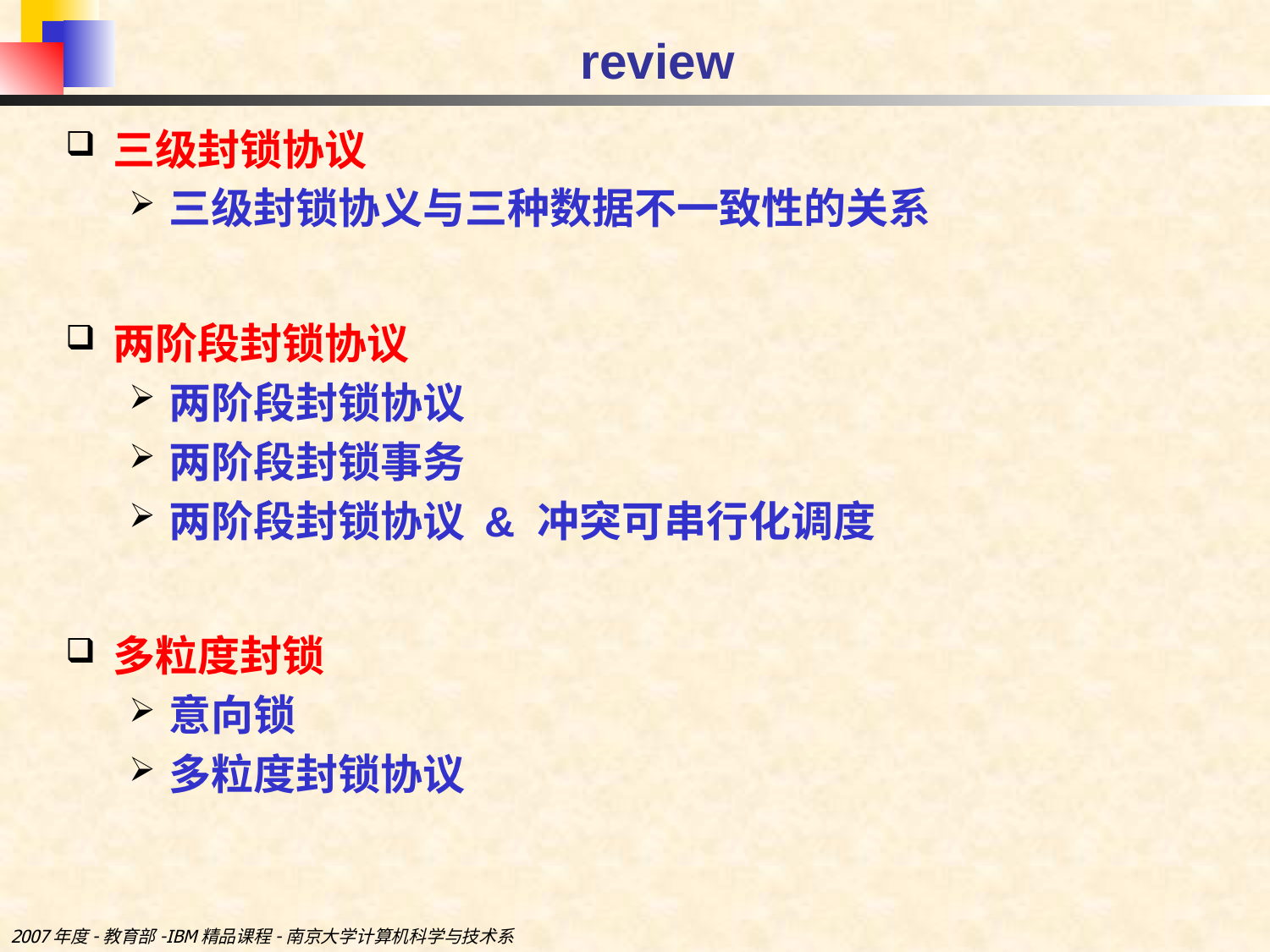

# review
三级封锁协议
三级封锁协义与三种数据不一致性的关系

两阶段封锁协议
两阶段封锁协议
两阶段封锁事务
两阶段封锁协议 & 冲突可串行化调度

多粒度封锁
意向锁
多粒度封锁协议